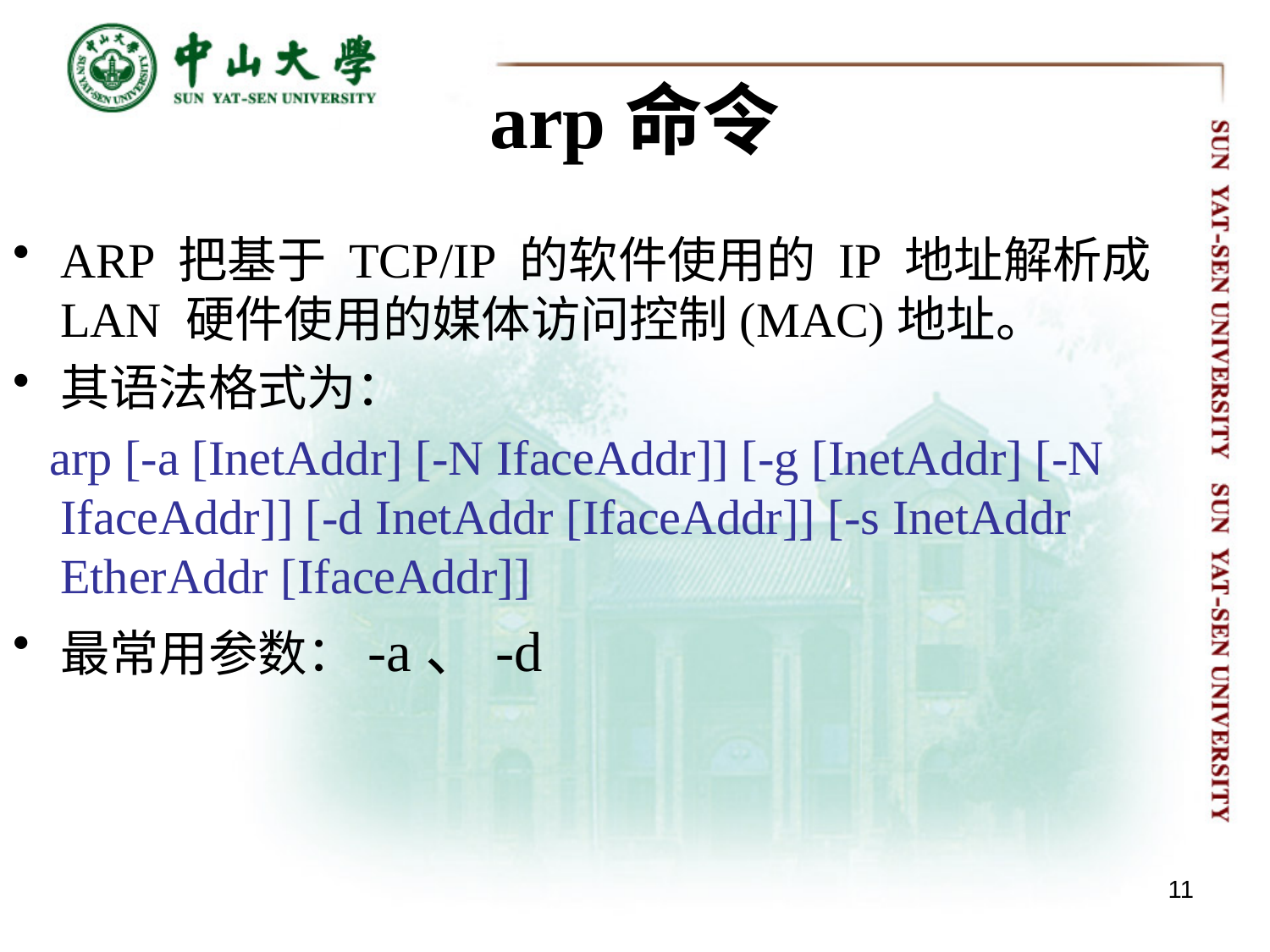

# arp命令
ARP 把基于 TCP/IP 的软件使用的 IP 地址解析成 LAN 硬件使用的媒体访问控制(MAC)地址。
其语法格式为：
   arp [-a [InetAddr] [-N IfaceAddr]] [-g [InetAddr] [-N IfaceAddr]] [-d InetAddr [IfaceAddr]] [-s InetAddr EtherAddr [IfaceAddr]]
最常用参数：-a、-d
11